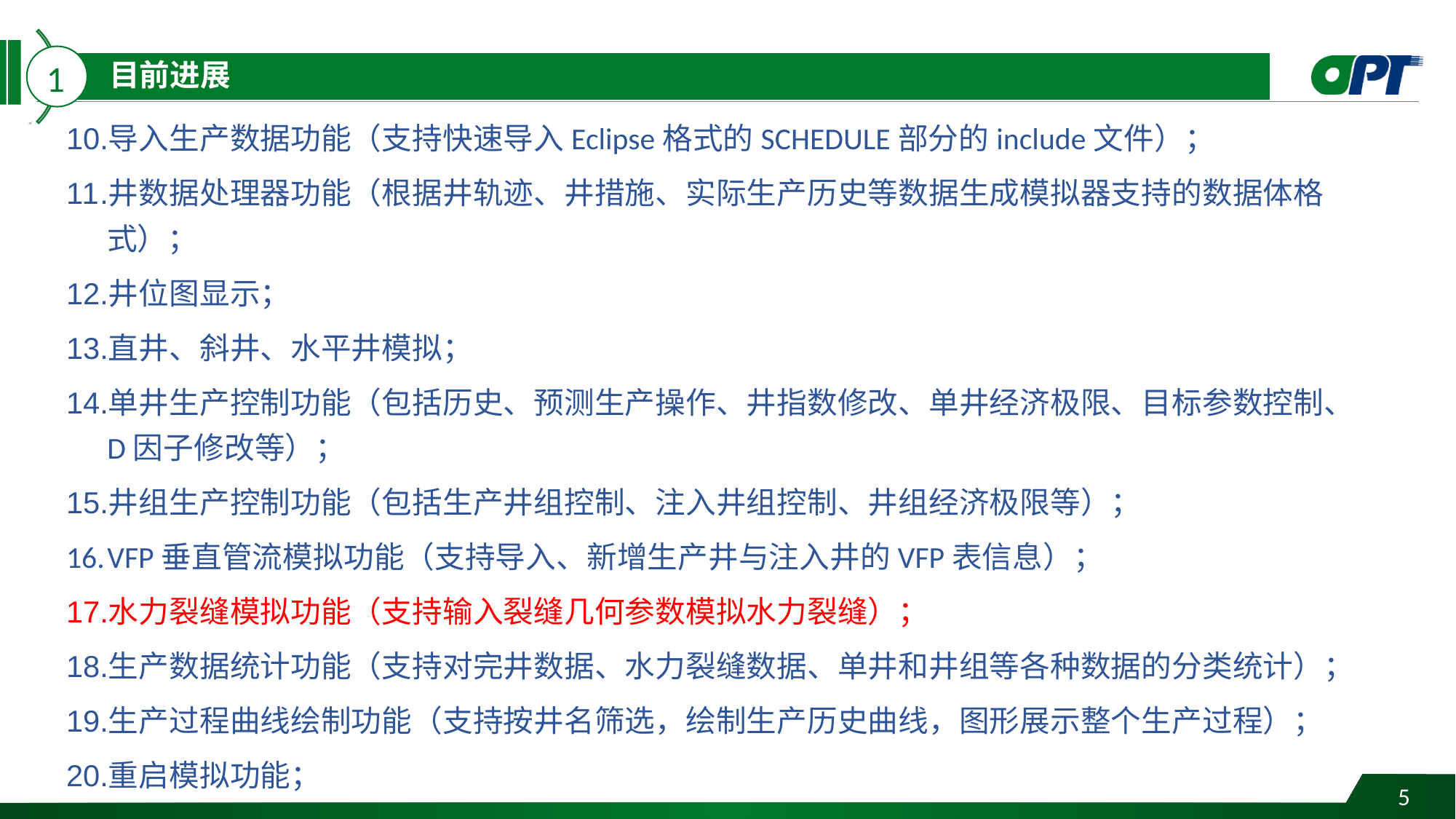

目前进展

1
导入生产数据功能（支持快速导入Eclipse格式的SCHEDULE部分的include文件）；
井数据处理器功能（根据井轨迹、井措施、实际生产历史等数据生成模拟器支持的数据体格式）；
井位图显示；
直井、斜井、水平井模拟；
单井生产控制功能（包括历史、预测生产操作、井指数修改、单井经济极限、目标参数控制、D因子修改等）；
井组生产控制功能（包括生产井组控制、注入井组控制、井组经济极限等）；
VFP垂直管流模拟功能（支持导入、新增生产井与注入井的VFP表信息）；
水力裂缝模拟功能（支持输入裂缝几何参数模拟水力裂缝）；
生产数据统计功能（支持对完井数据、水力裂缝数据、单井和井组等各种数据的分类统计）；
生产过程曲线绘制功能（支持按井名筛选，绘制生产历史曲线，图形展示整个生产过程）；
重启模拟功能；